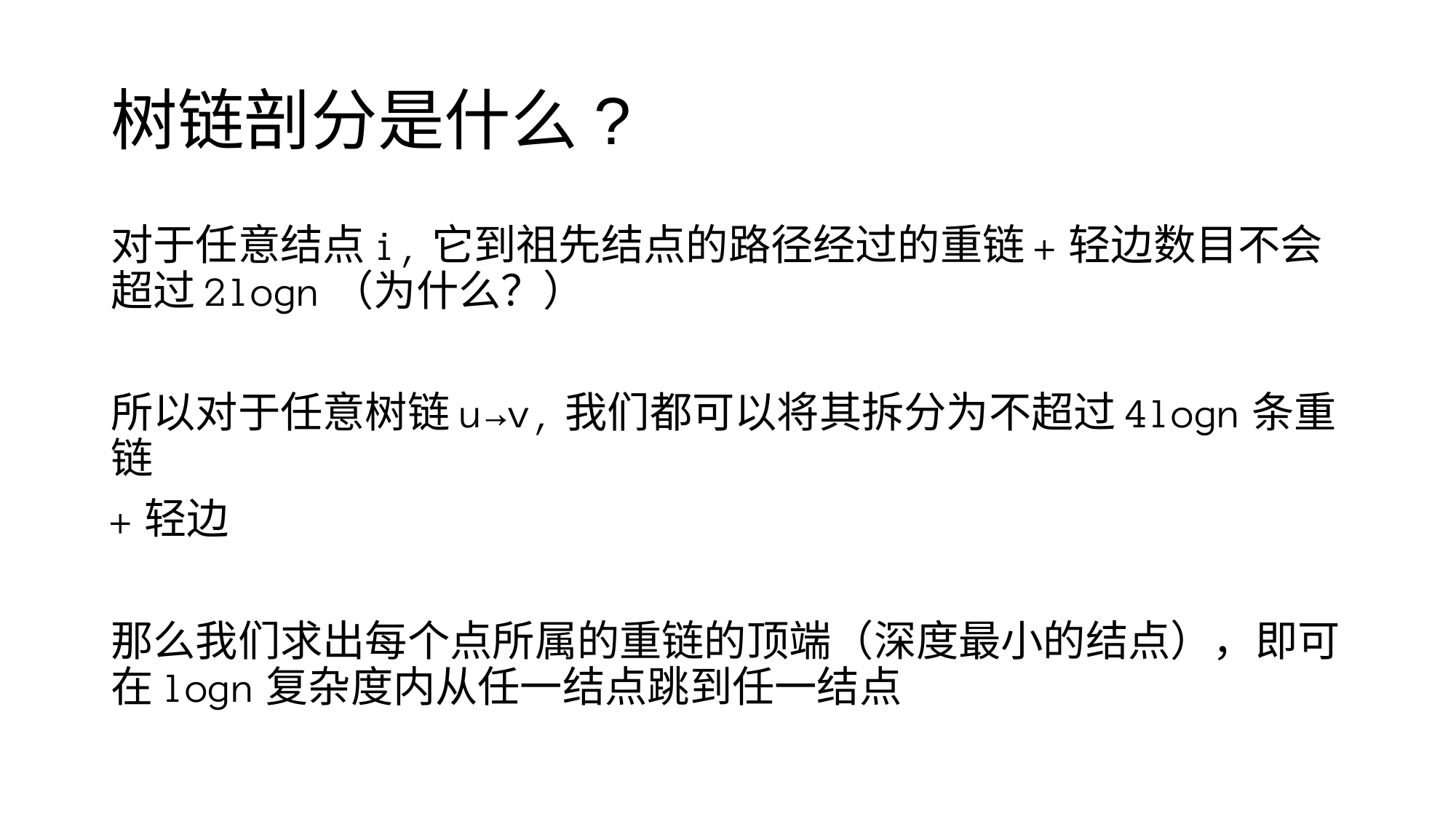

# 树链剖分是什么?
对于任意结点i,它到祖先结点的路径经过的重链+轻边数目不会超过2logn（为什么？）

所以对于任意树链u→v,我们都可以将其拆分为不超过4logn条重链
+轻边

那么我们求出每个点所属的重链的顶端（深度最小的结点），即可在logn复杂度内从任一结点跳到任一结点